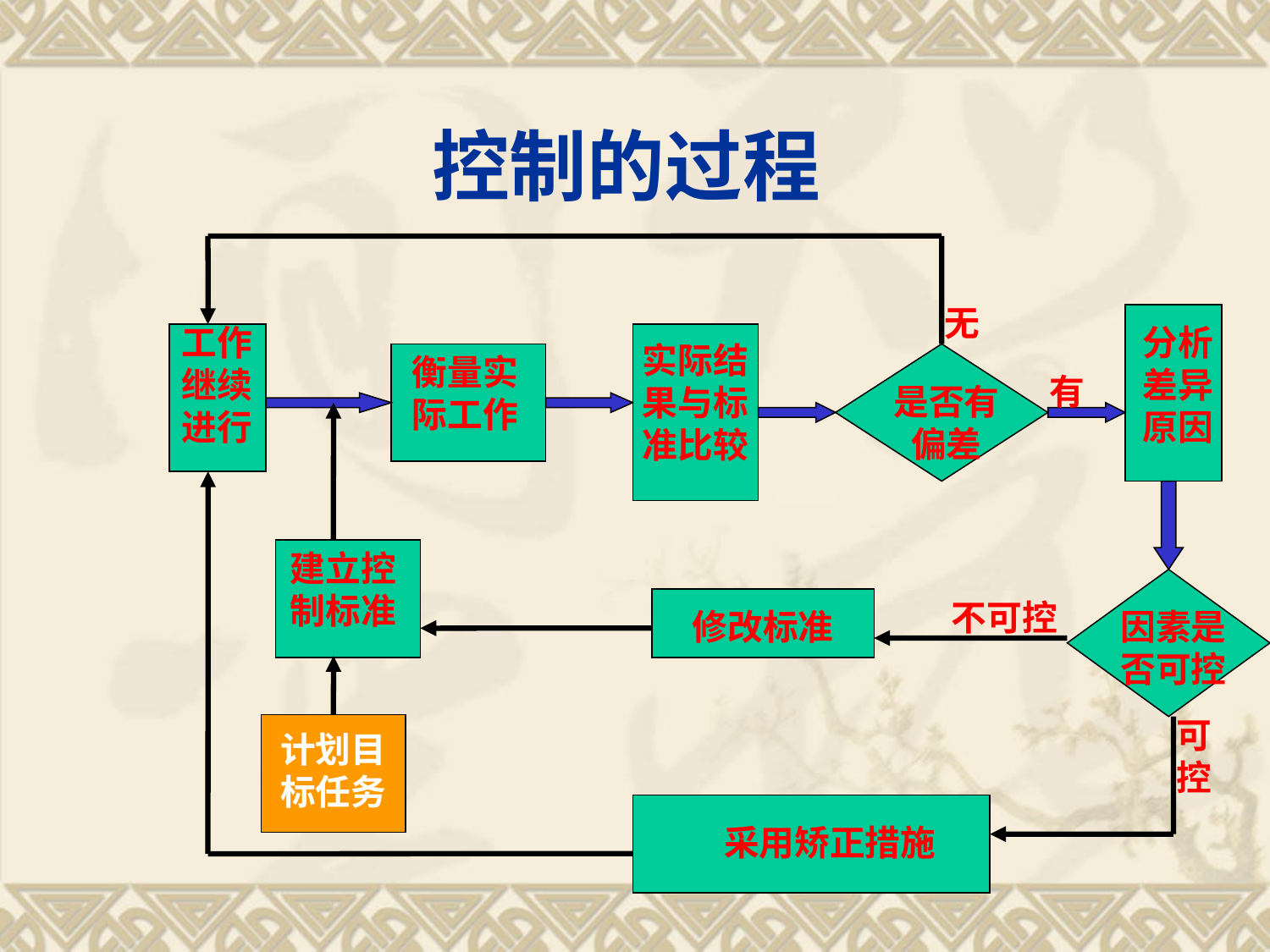

# 控制的过程

无

工作继续进行
分析差异原因

实际结果与标准比较
衡量实际工作

有
是否有 偏差

建立控制标准

不可控
修改标准
因素是否可控

可控

计划目标任务

      采用矫正措施